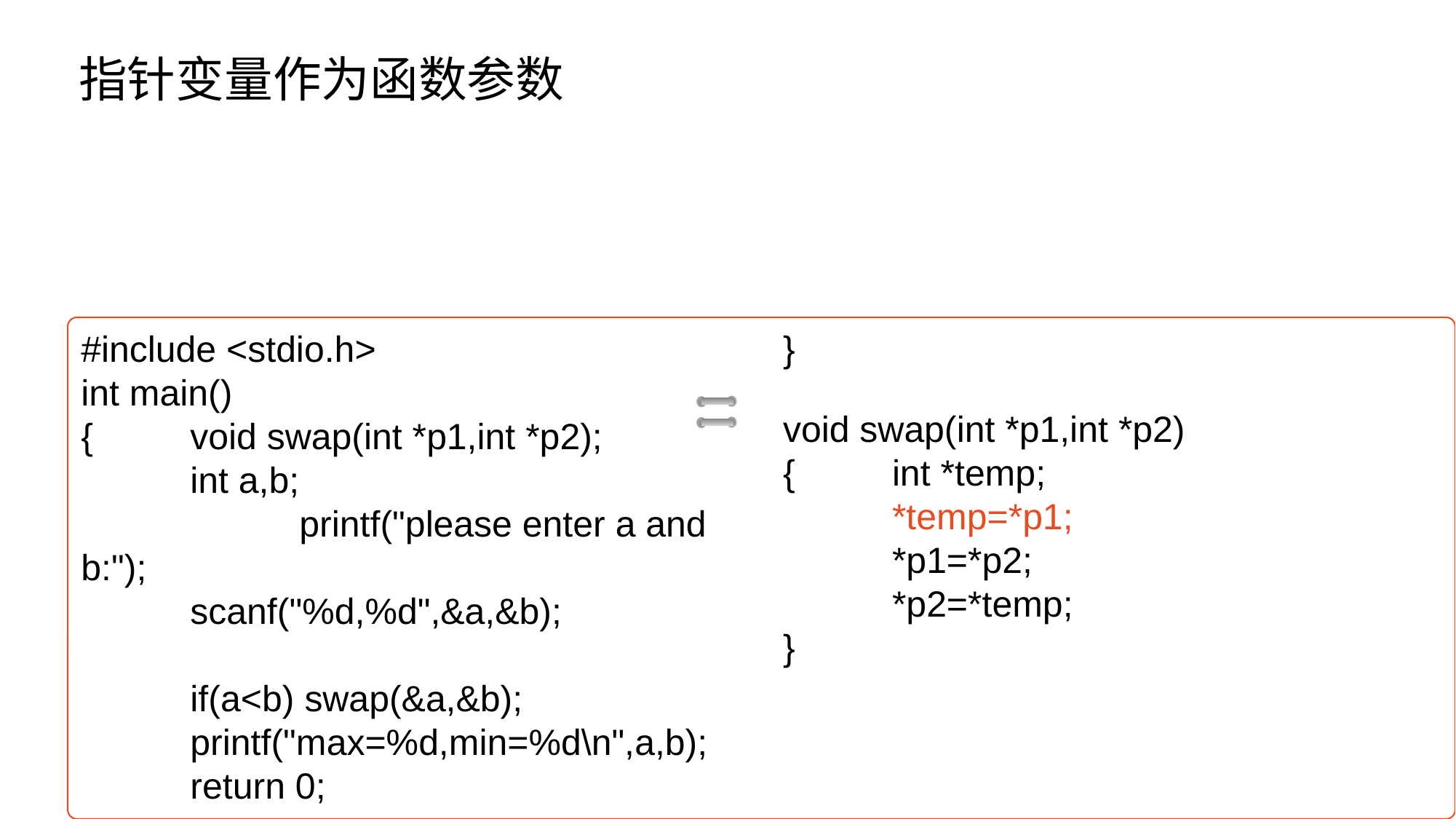

# 指针变量作为函数参数
#include <stdio.h>
int main()
{	void swap(int *p1,int *p2);
	int a,b;
		printf("please enter a and b:");
	scanf("%d,%d",&a,&b);

	if(a<b) swap(&a,&b);
	printf("max=%d,min=%d\n",a,b);
	return 0;
}

void swap(int *p1,int *p2)
{	int *temp;
	*temp=*p1;
 	*p1=*p2;
	*p2=*temp;
}